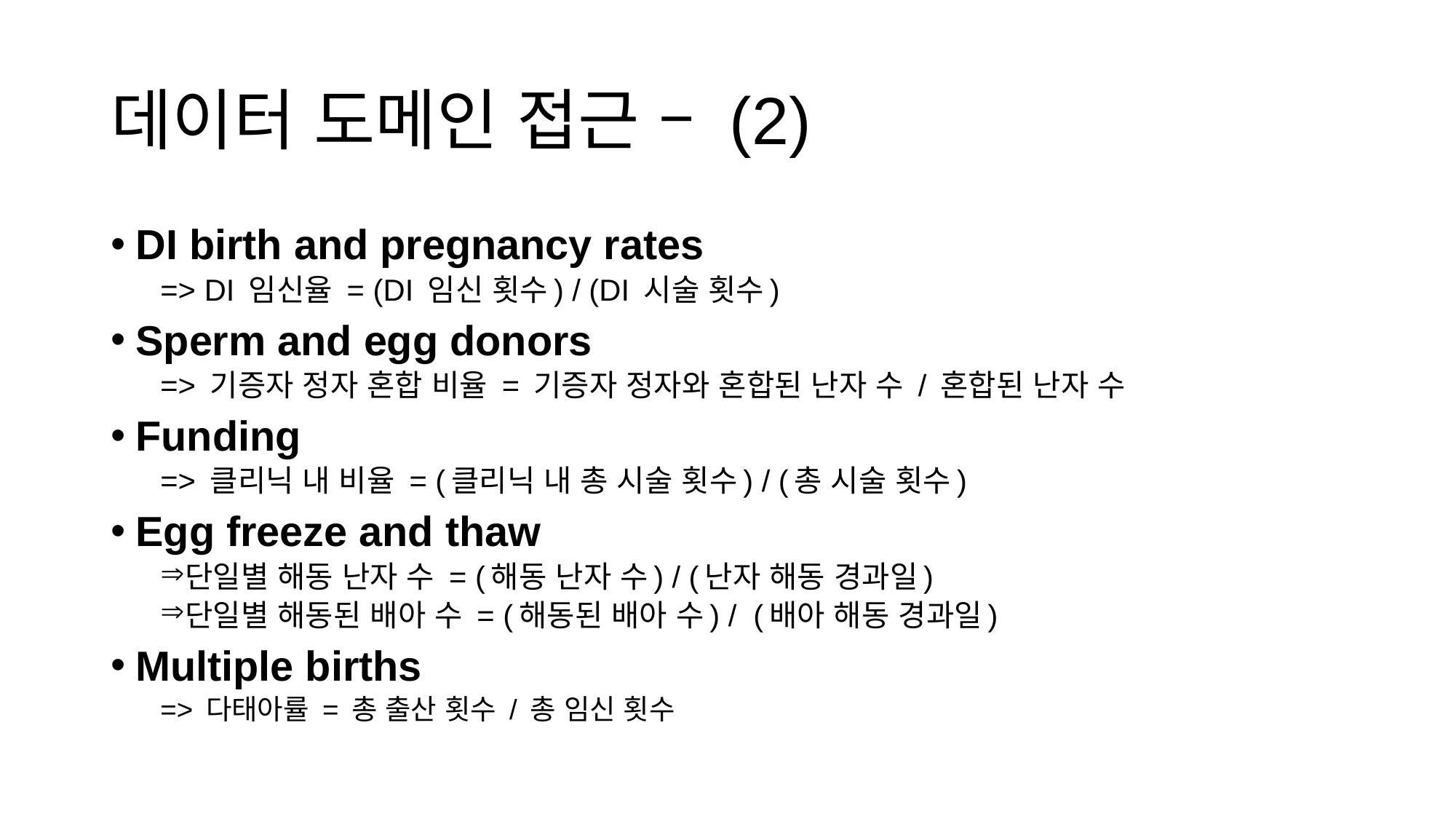

# 데이터 도메인 접근 – (2)
DI birth and pregnancy rates
=> DI 임신율 = (DI 임신 횟수) / (DI 시술 횟수)
Sperm and egg donors
=> 기증자 정자 혼합 비율 = 기증자 정자와 혼합된 난자 수 / 혼합된 난자 수
Funding
=> 클리닉 내 비율 = (클리닉 내 총 시술 횟수) / (총 시술 횟수)
Egg freeze and thaw
단일별 해동 난자 수 = (해동 난자 수) / (난자 해동 경과일)
단일별 해동된 배아 수 = (해동된 배아 수) /  (배아 해동 경과일)
Multiple births
=> 다태아률 = 총 출산 횟수 / 총 임신 횟수